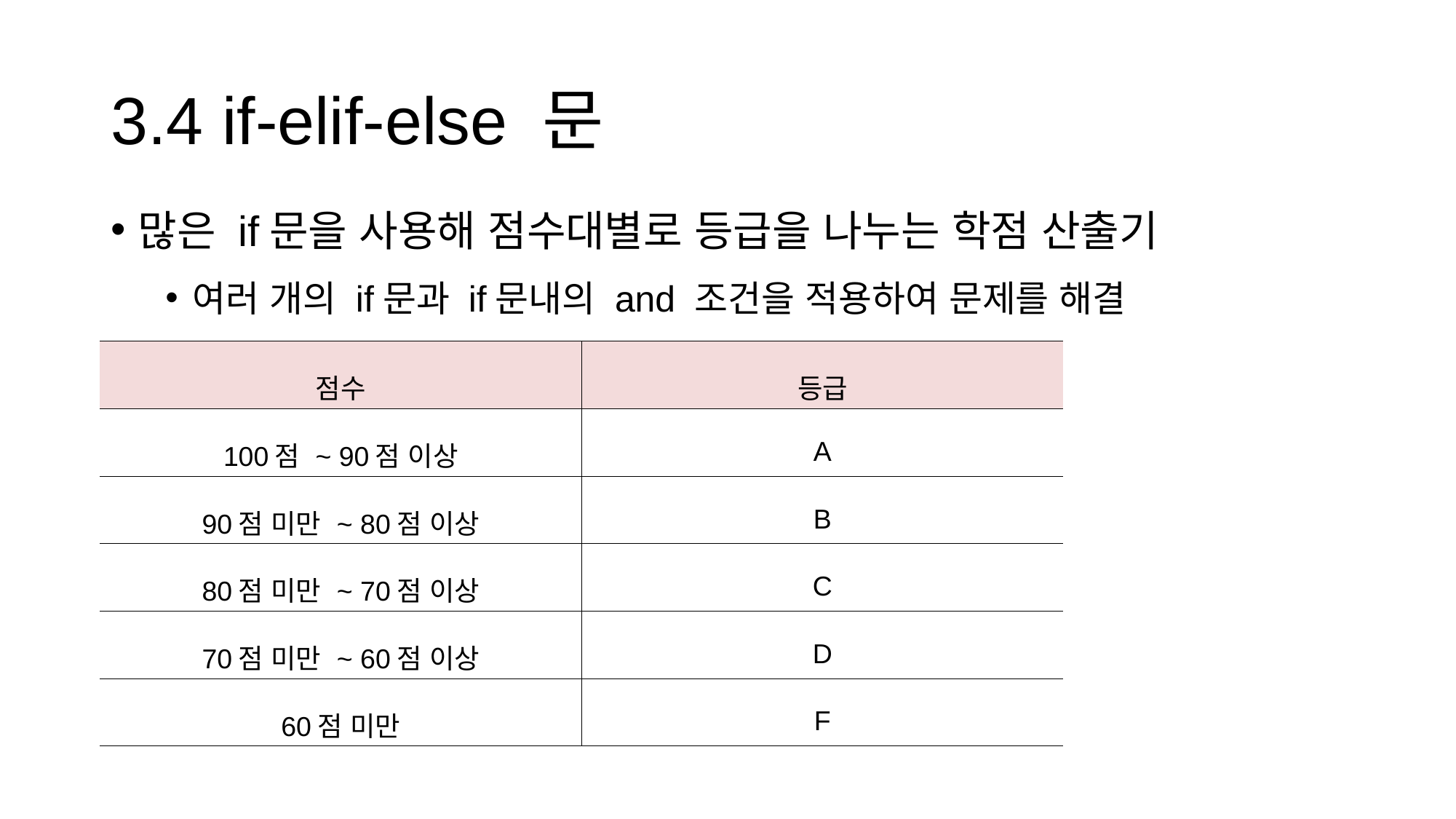

# 3.4 if-elif-else 문
많은 if문을 사용해 점수대별로 등급을 나누는 학점 산출기
여러 개의 if문과 if문내의 and 조건을 적용하여 문제를 해결

| 점수 | 등급 |
| --- | --- |
| 100점 ~ 90점 이상 | A |
| 90점 미만 ~ 80점 이상 | B |
| 80점 미만 ~ 70점 이상 | C |
| 70점 미만 ~ 60점 이상 | D |
| 60점 미만 | F |